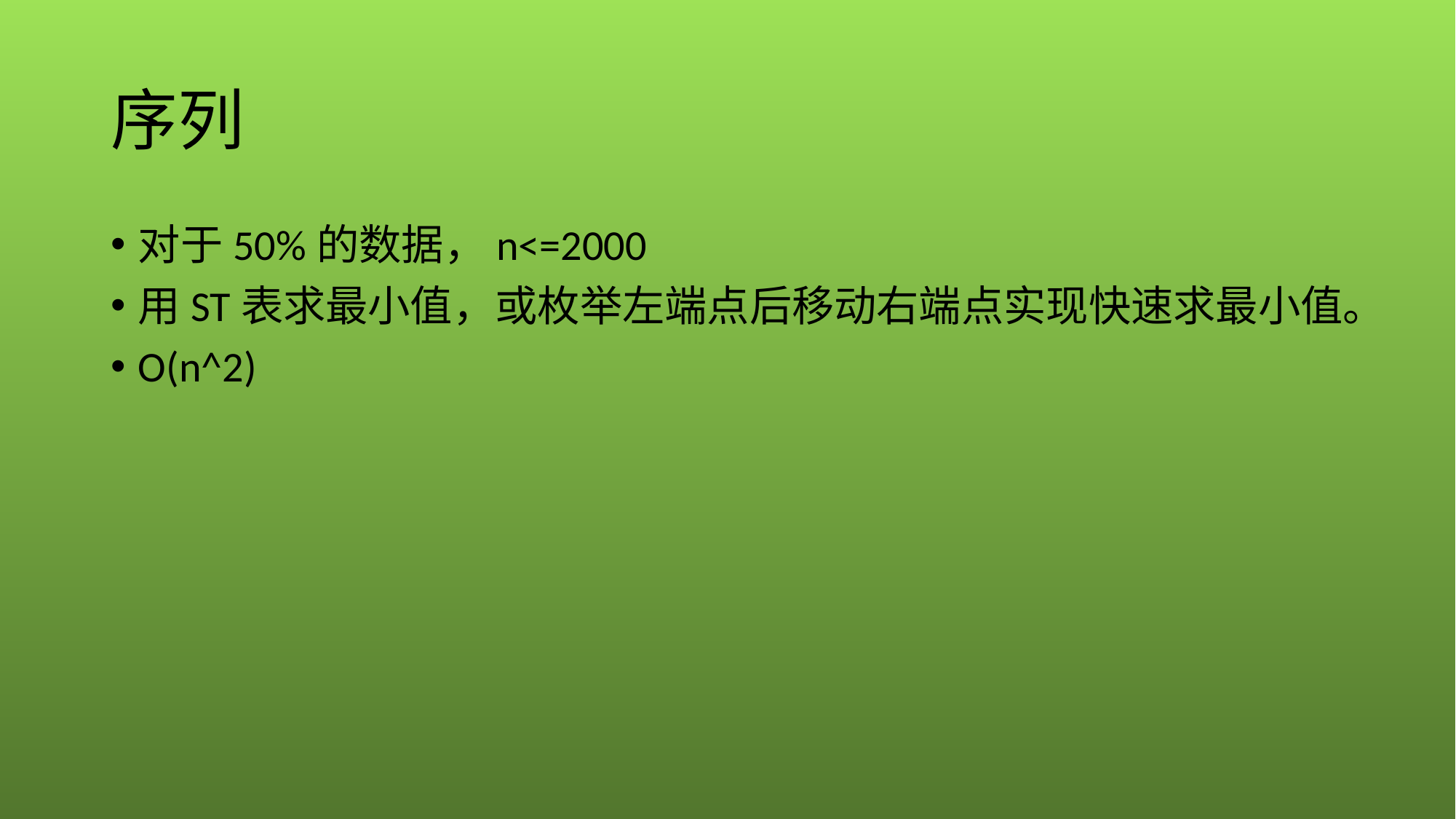

# 序列
对于50%的数据，n<=2000
用ST表求最小值，或枚举左端点后移动右端点实现快速求最小值。
O(n^2)